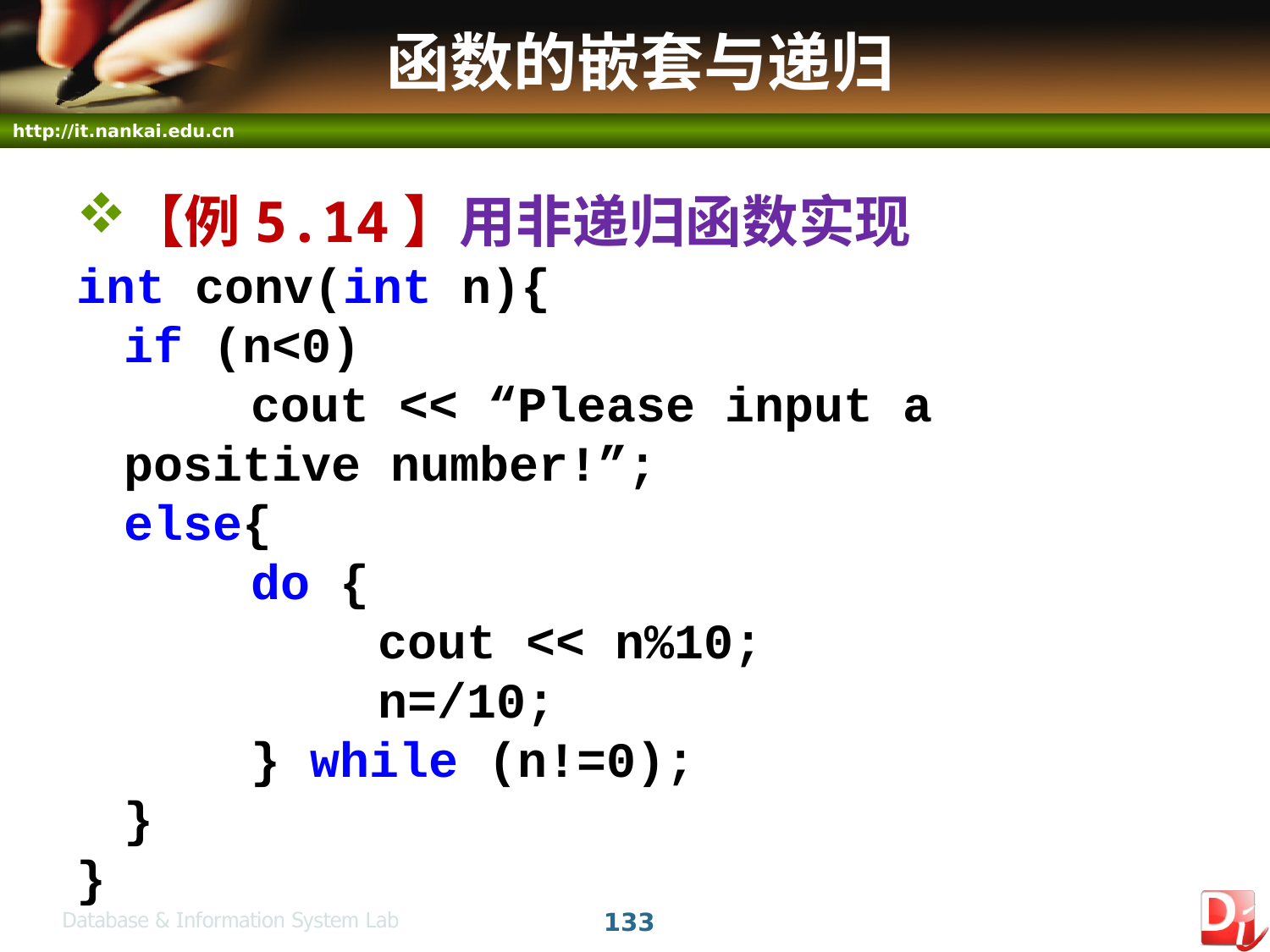

# 函数的嵌套与递归
【例5.14】用非递归函数实现
int conv(int n){
	if (n<0)
		cout << “Please input a positive number!”;
	else{
		do {
			cout << n%10;
		n=/10;
	} while (n!=0);
	}
}
133
Database & Information System Lab